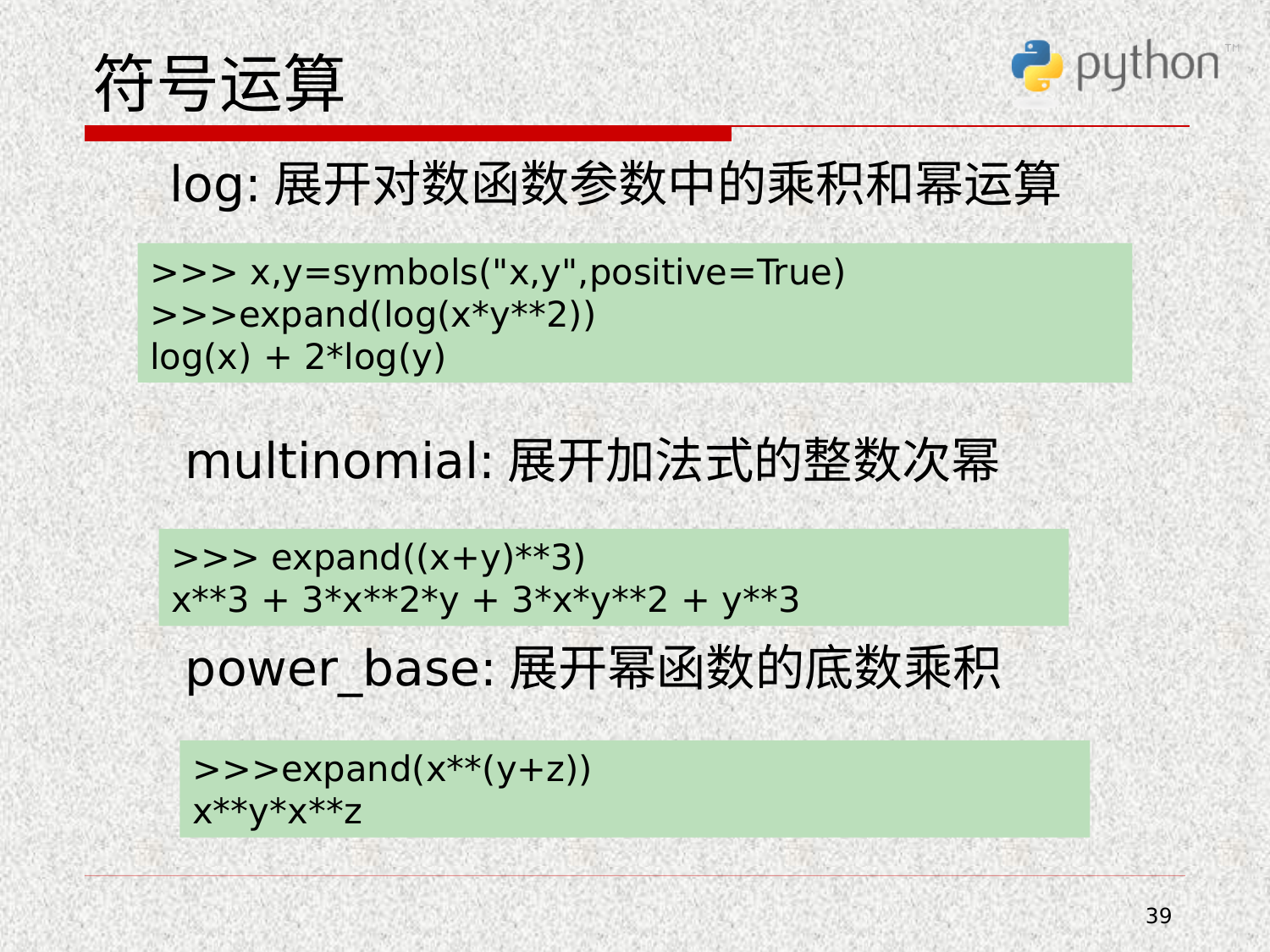

# 符号运算
     log:展开对数函数参数中的乘积和幂运算

      multinomial:展开加法式的整数次幂

      power_base:展开幂函数的底数乘积

>>> x,y=symbols("x,y",positive=True)
>>>expand(log(x*y**2))
log(x) + 2*log(y)
>>> expand((x+y)**3)
x**3 + 3*x**2*y + 3*x*y**2 + y**3
>>>expand(x**(y+z))
x**y*x**z
39